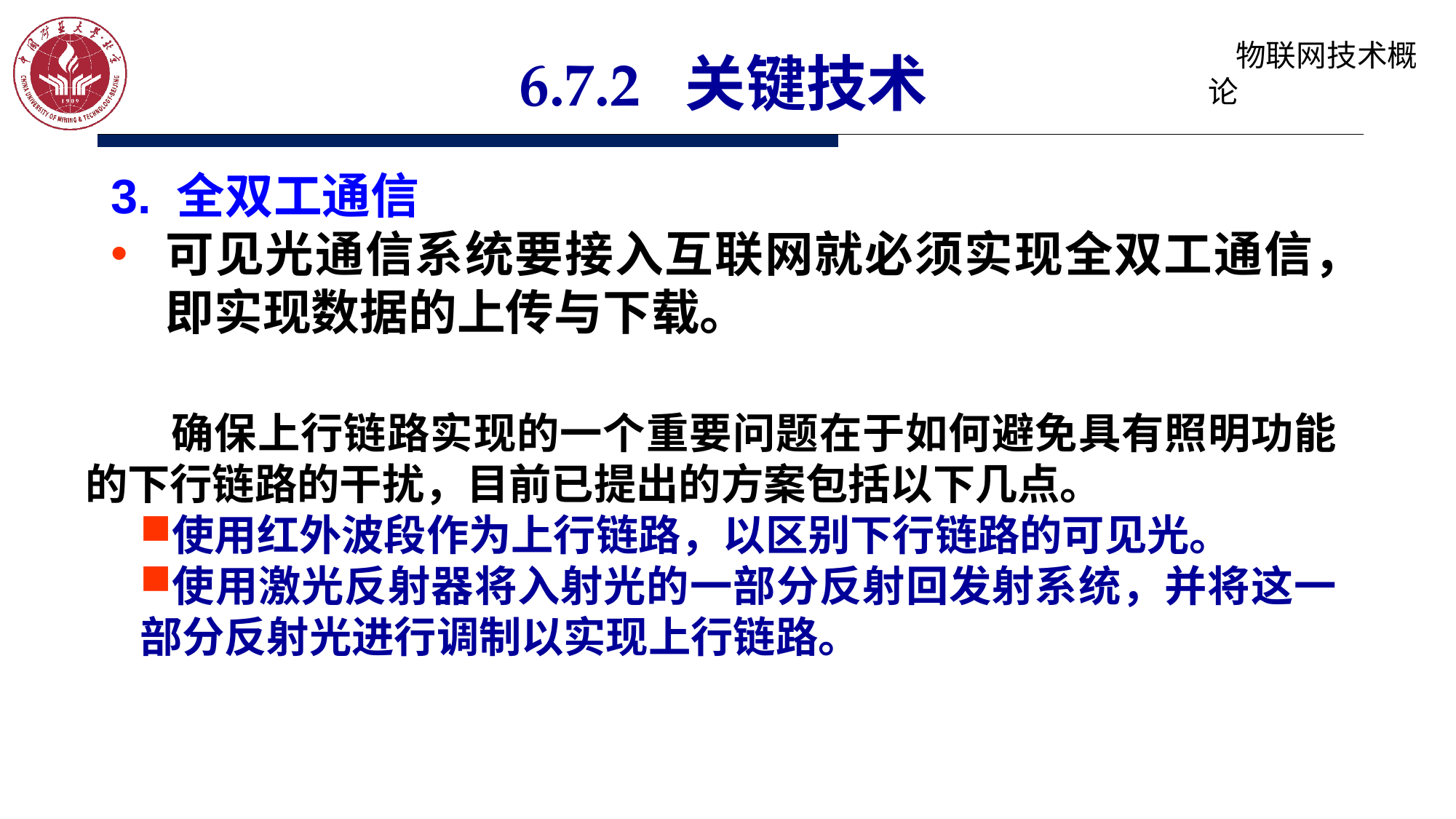

# 6.7.2  关键技术
3. 全双工通信
可见光通信系统要接入互联网就必须实现全双工通信，即实现数据的上传与下载。
确保上行链路实现的一个重要问题在于如何避免具有照明功能的下行链路的干扰，目前已提出的方案包括以下几点。
使用红外波段作为上行链路，以区别下行链路的可见光。
使用激光反射器将入射光的一部分反射回发射系统，并将这一部分反射光进行调制以实现上行链路。